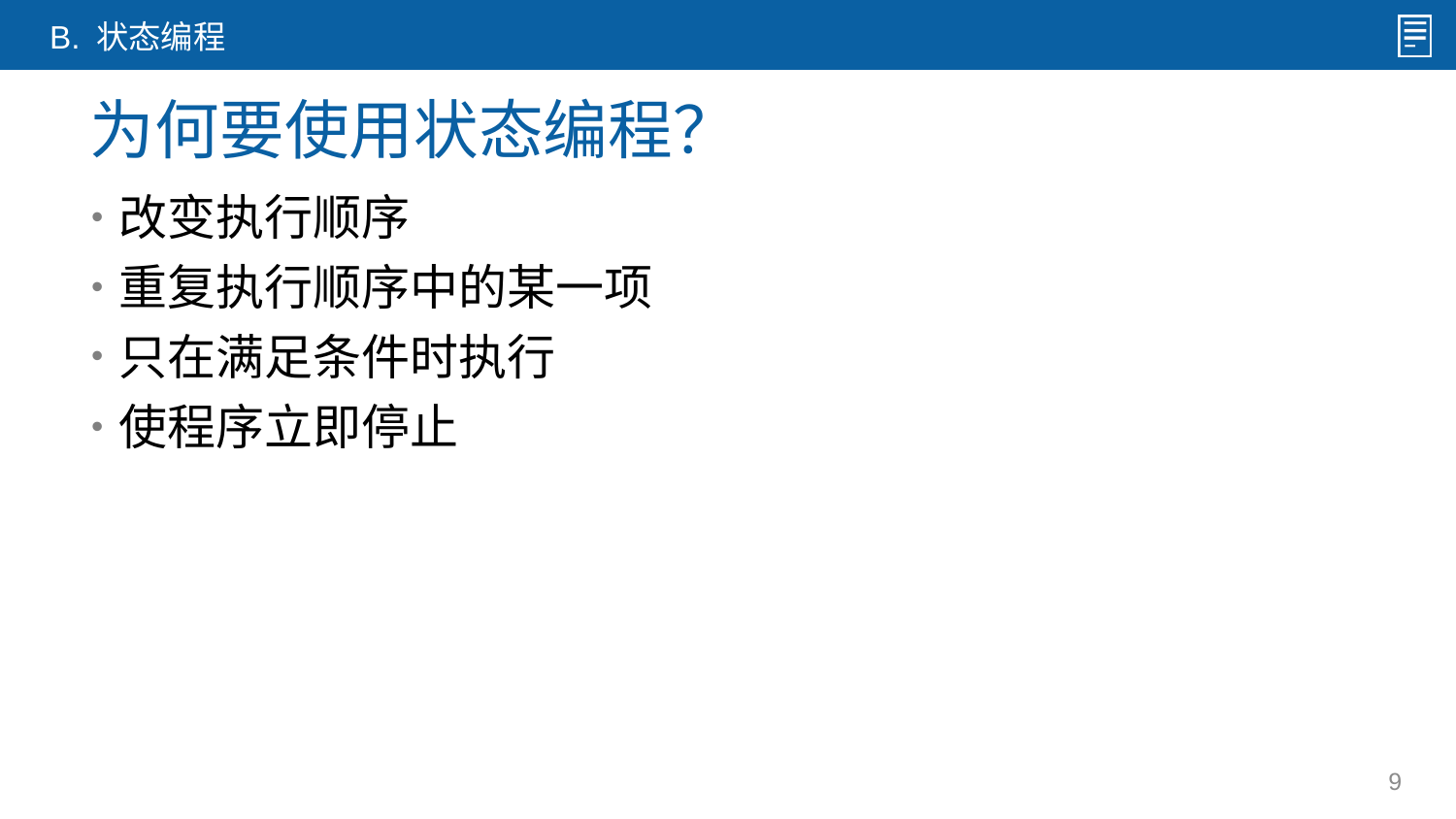

B. 状态编程
为何要使用状态编程？
改变执行顺序
重复执行顺序中的某一项
只在满足条件时执行
使程序立即停止

9